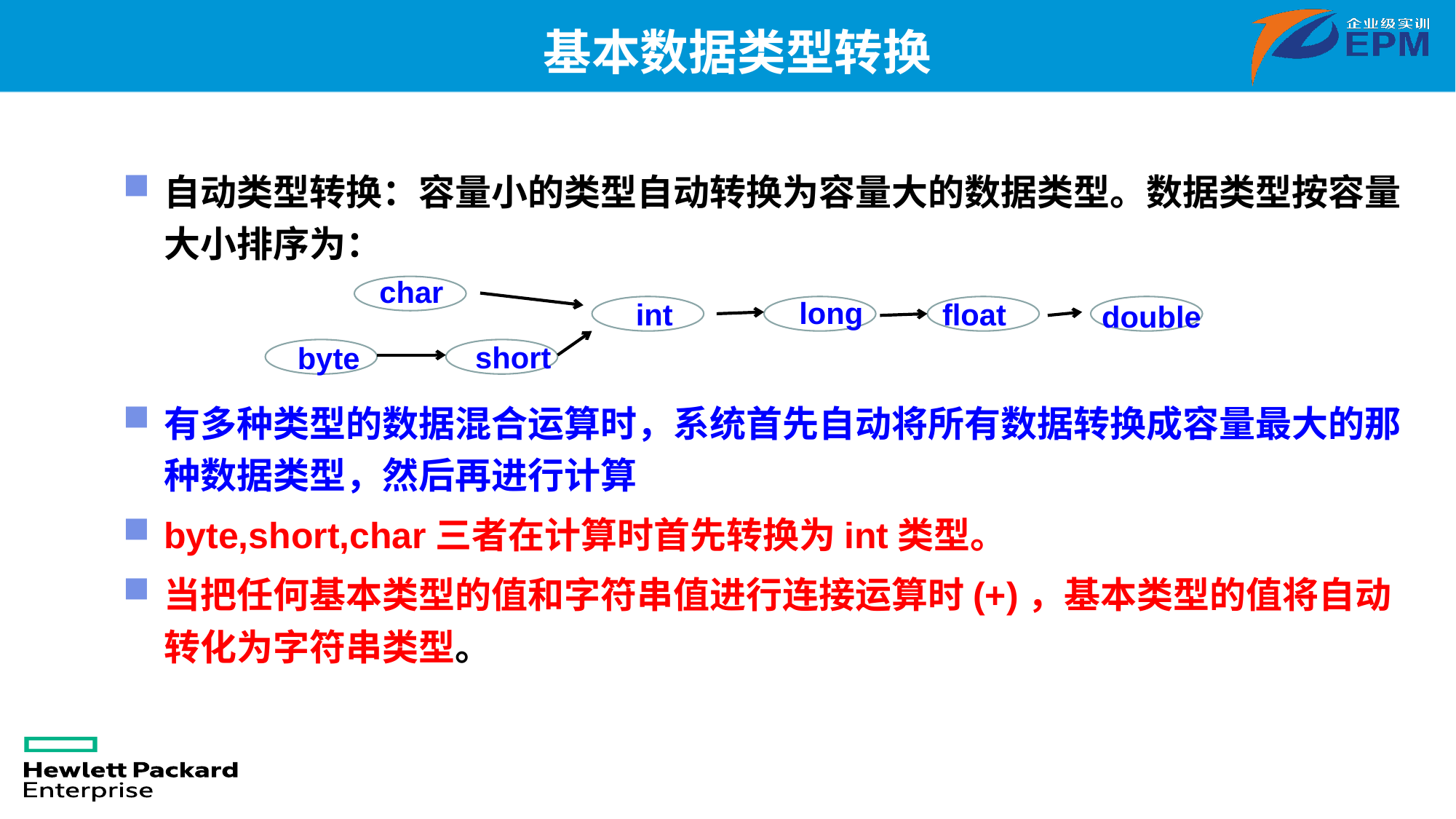

# 基本数据类型转换
自动类型转换：容量小的类型自动转换为容量大的数据类型。数据类型按容量大小排序为：

有多种类型的数据混合运算时，系统首先自动将所有数据转换成容量最大的那种数据类型，然后再进行计算
byte,short,char三者在计算时首先转换为int类型。
当把任何基本类型的值和字符串值进行连接运算时(+)，基本类型的值将自动转化为字符串类型。

char

long
int
float
double

short
byte